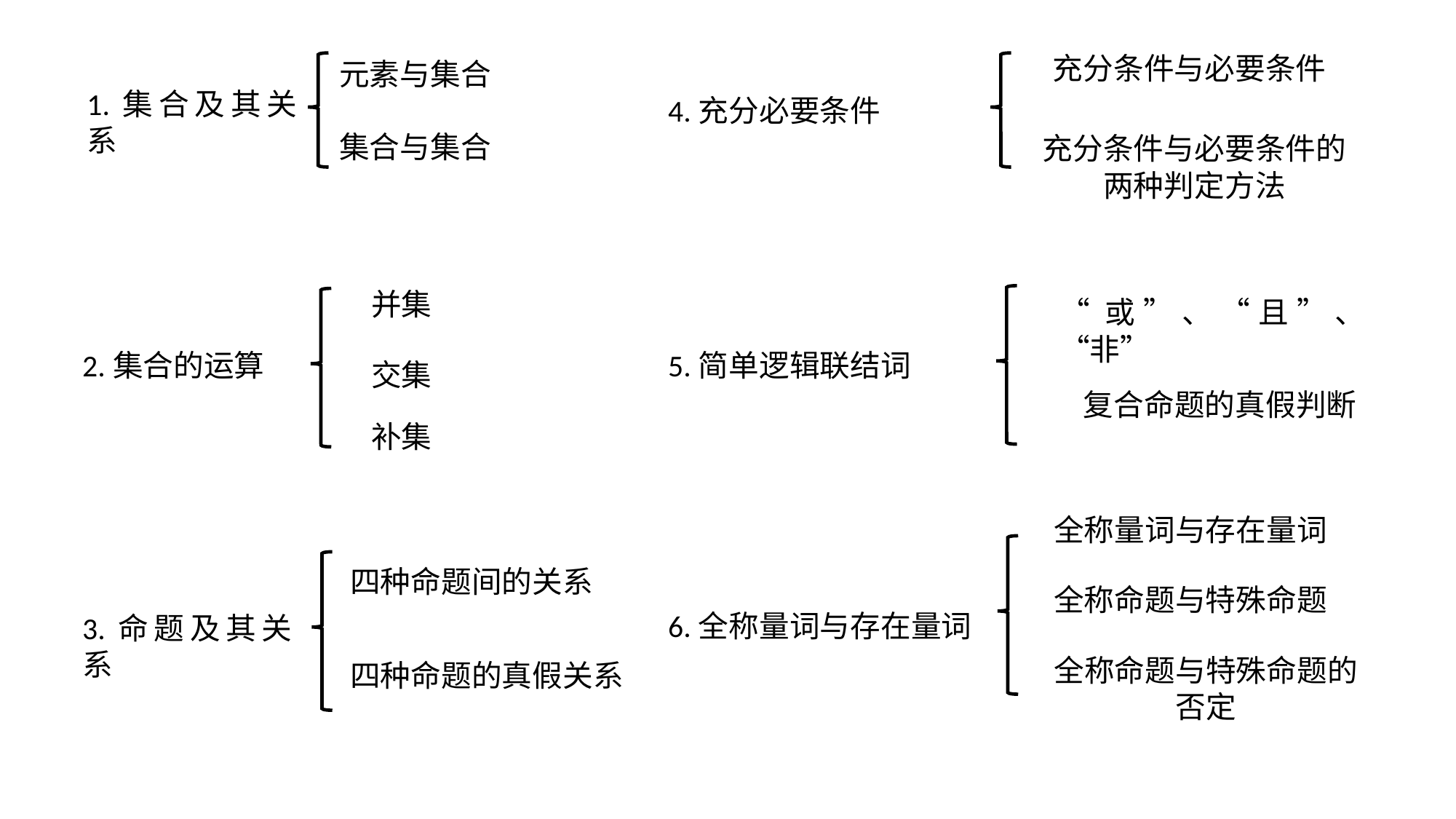

充分条件与必要条件
元素与集合

1.集合及其关系
4.充分必要条件
集合与集合
充分条件与必要条件的两种判定方法
并集

“或”、“且”、“非”

2.集合的运算
5.简单逻辑联结词
交集
复合命题的真假判断
补集
全称量词与存在量词

四种命题间的关系
全称命题与特殊命题
6.全称量词与存在量词
3.命题及其关系
全称命题与特殊命题的否定
四种命题的真假关系